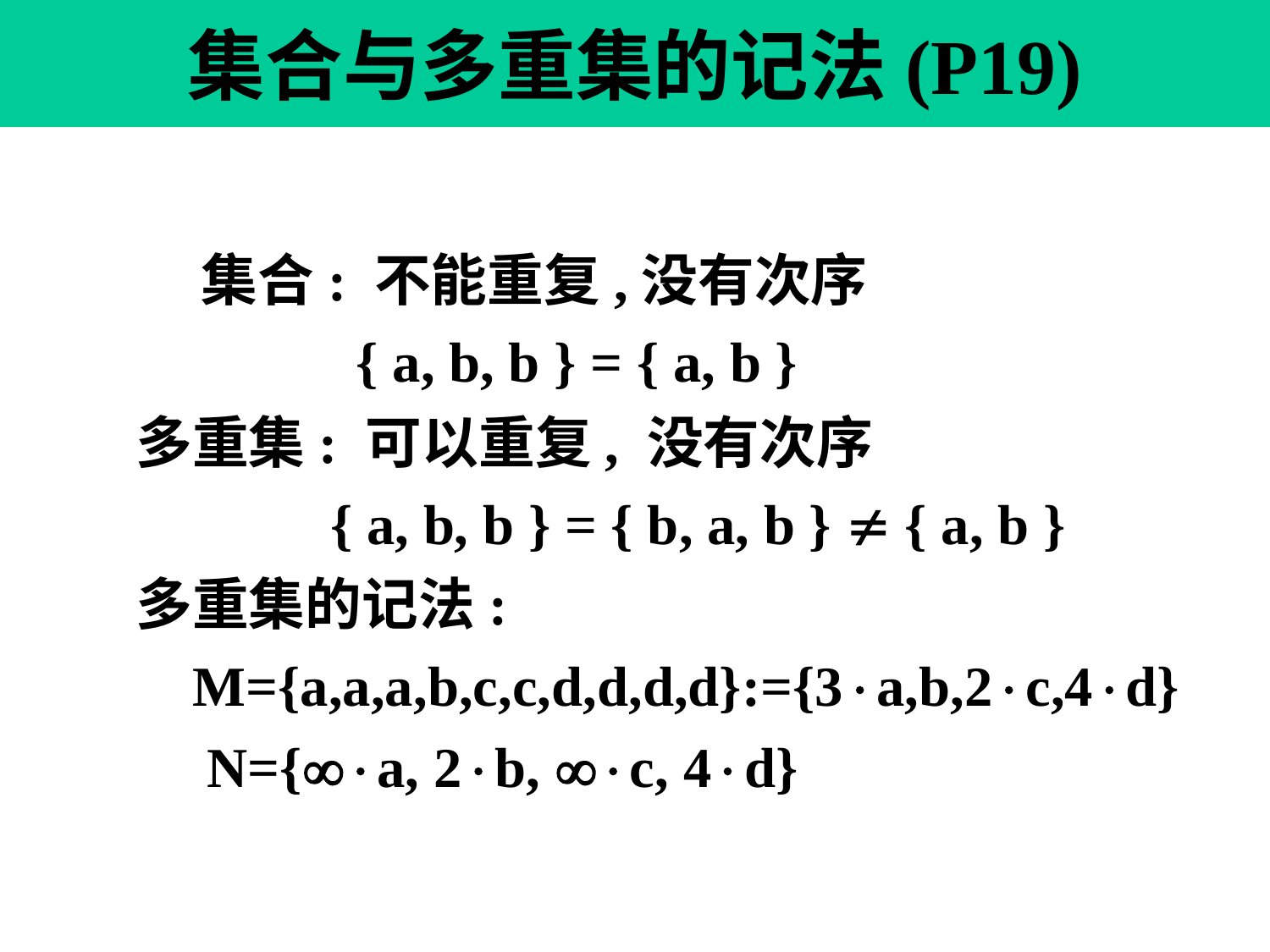

# 集合与多重集的记法(P19)
    集合: 不能重复,没有次序
                { a, b, b } = { a, b }
多重集: 可以重复, 没有次序
              { a, b, b } = { b, a, b } ≠ { a, b }
多重集的记法:
    M={a,a,a,b,c,c,d,d,d,d}:={3⋅a,b,2⋅c,4⋅d}
     N={∞⋅a, 2⋅b, ∞⋅c, 4⋅d}